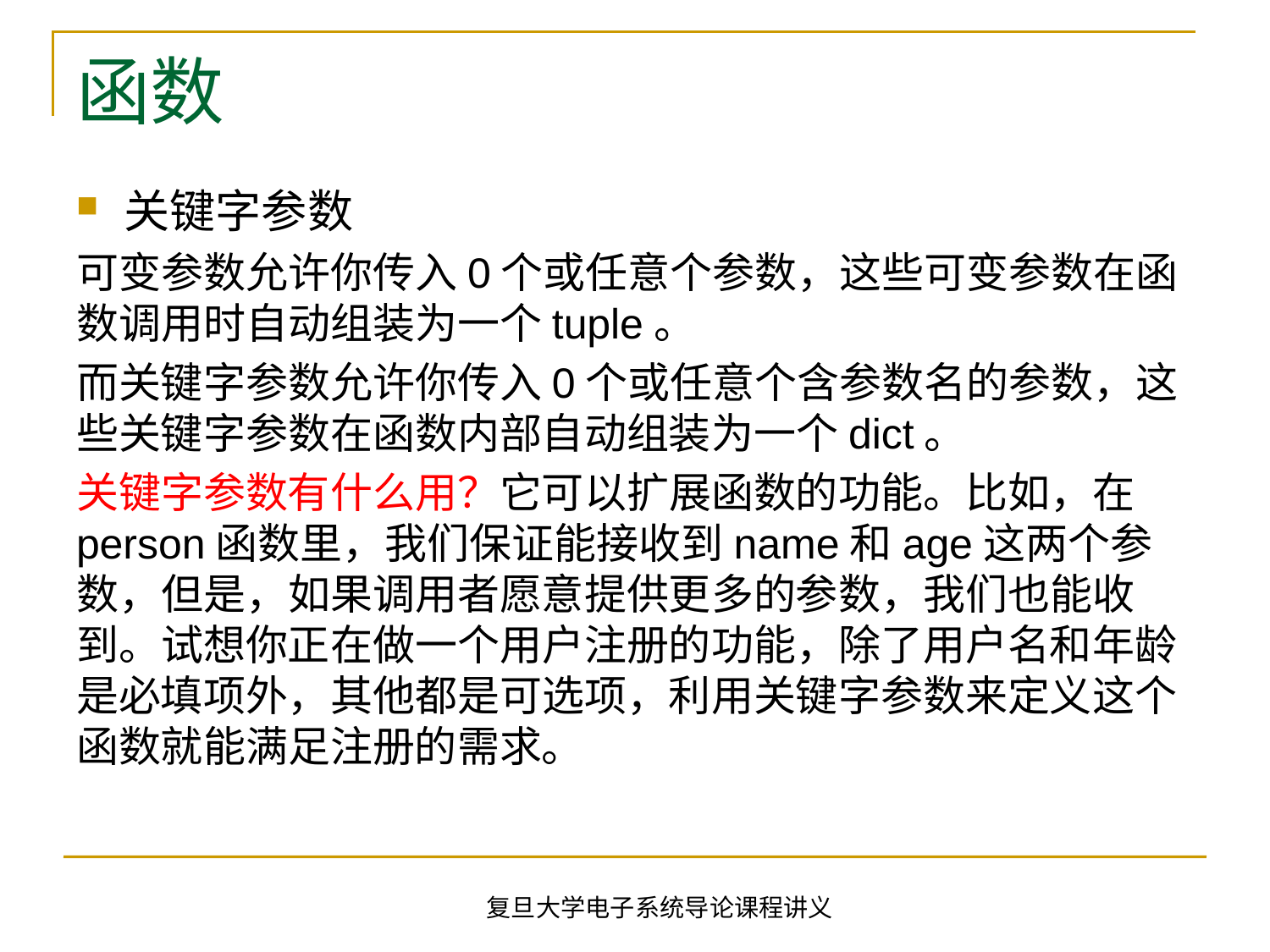

# 函数
关键字参数
可变参数允许你传入0个或任意个参数，这些可变参数在函数调用时自动组装为一个tuple。
而关键字参数允许你传入0个或任意个含参数名的参数，这些关键字参数在函数内部自动组装为一个dict。
关键字参数有什么用？它可以扩展函数的功能。比如，在person函数里，我们保证能接收到name和age这两个参数，但是，如果调用者愿意提供更多的参数，我们也能收到。试想你正在做一个用户注册的功能，除了用户名和年龄是必填项外，其他都是可选项，利用关键字参数来定义这个函数就能满足注册的需求。